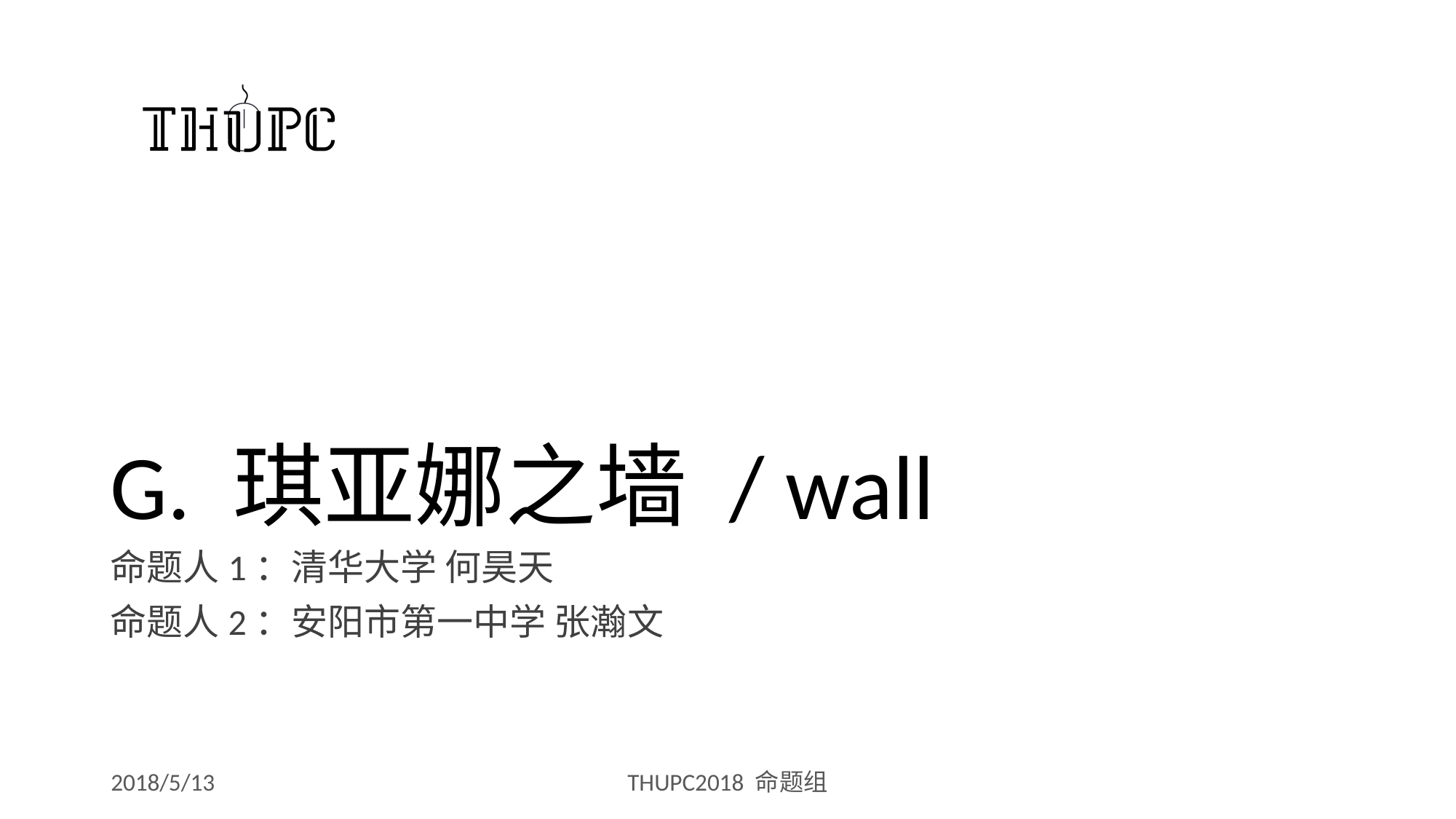

# G. 琪亚娜之墙 / wall
命题人1：清华大学 何昊天
命题人2：安阳市第一中学 张瀚文
2018/5/13
THUPC2018 命题组
1